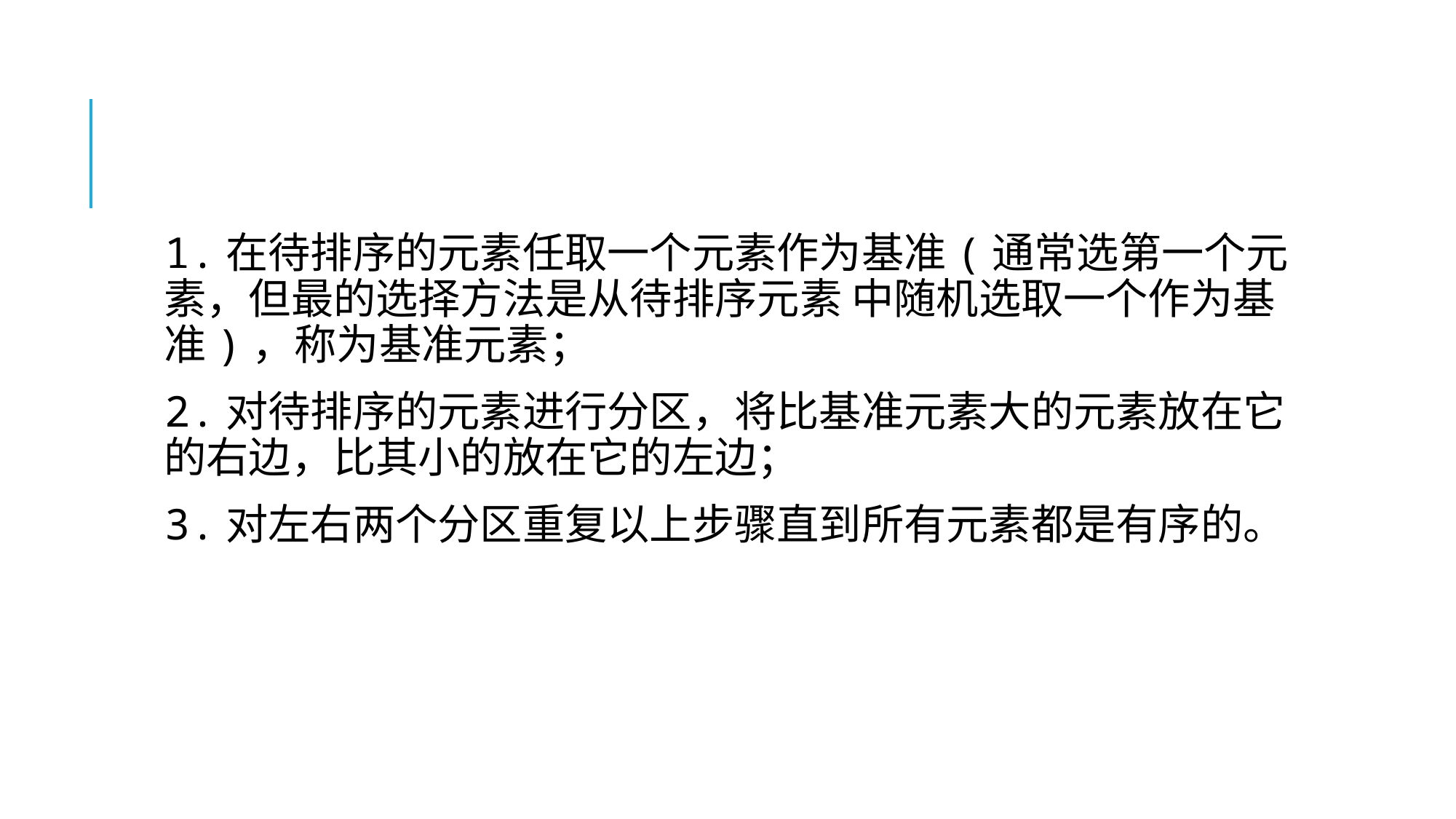

1.在待排序的元素任取一个元素作为基准(通常选第一个元素，但最的选择方法是从待排序元素 中随机选取一个作为基准)，称为基准元素；
2.对待排序的元素进行分区，将比基准元素大的元素放在它的右边，比其小的放在它的左边；
3.对左右两个分区重复以上步骤直到所有元素都是有序的。